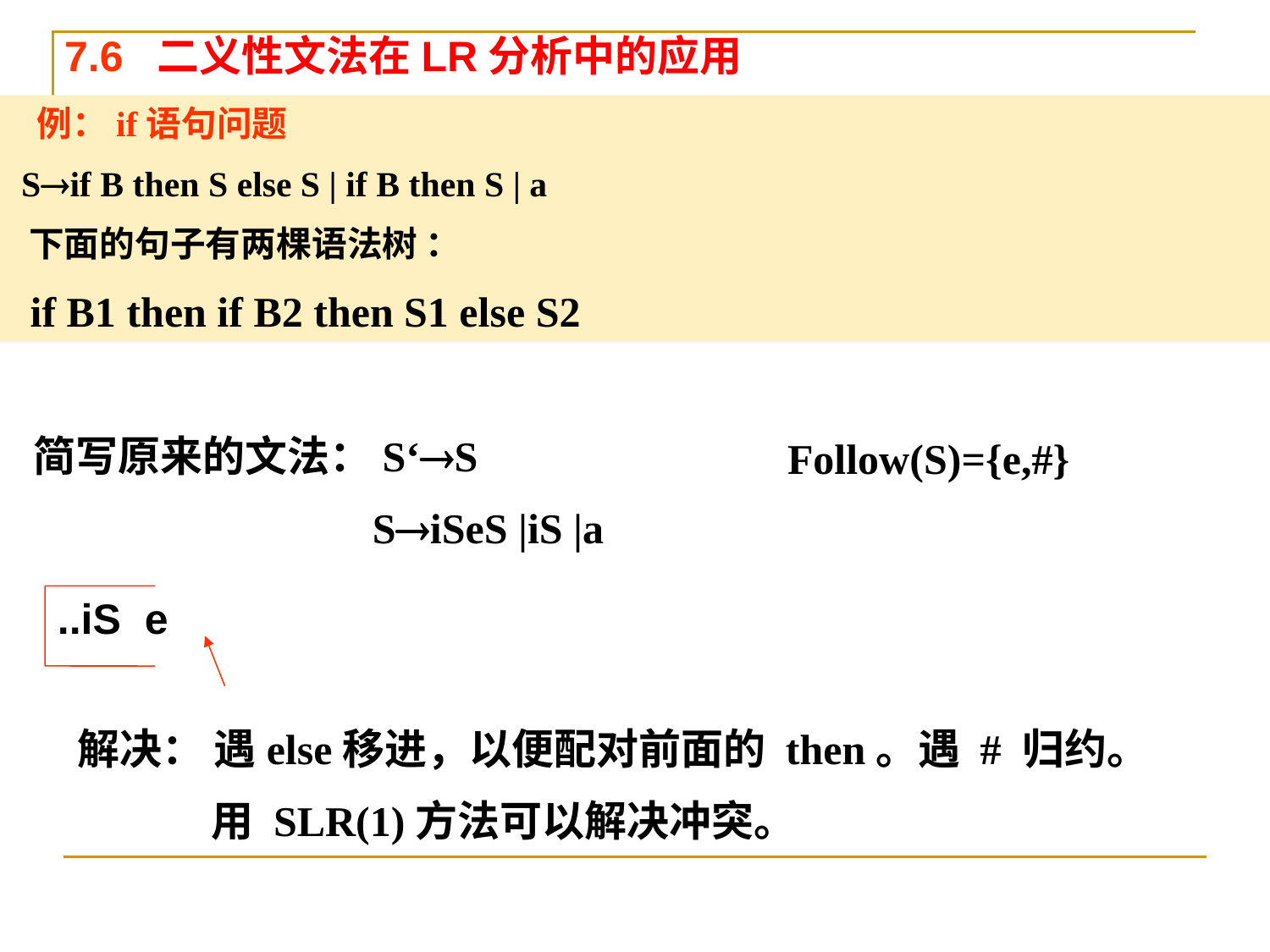

7.6  二义性文法在LR分析中的应用
  例：if语句问题
 S→if B then S else S | if B then S | a
 下面的句子有两棵语法树 ：
  if B1 then if B2 then S1 else S2
简写原来的文法：S‘→S
                                S→iSeS |iS |a
Follow(S)={e,#}
..iS  e

解决： 遇else移进，以便配对前面的 then。遇 # 归约。
             用 SLR(1)方法可以解决冲突。
97